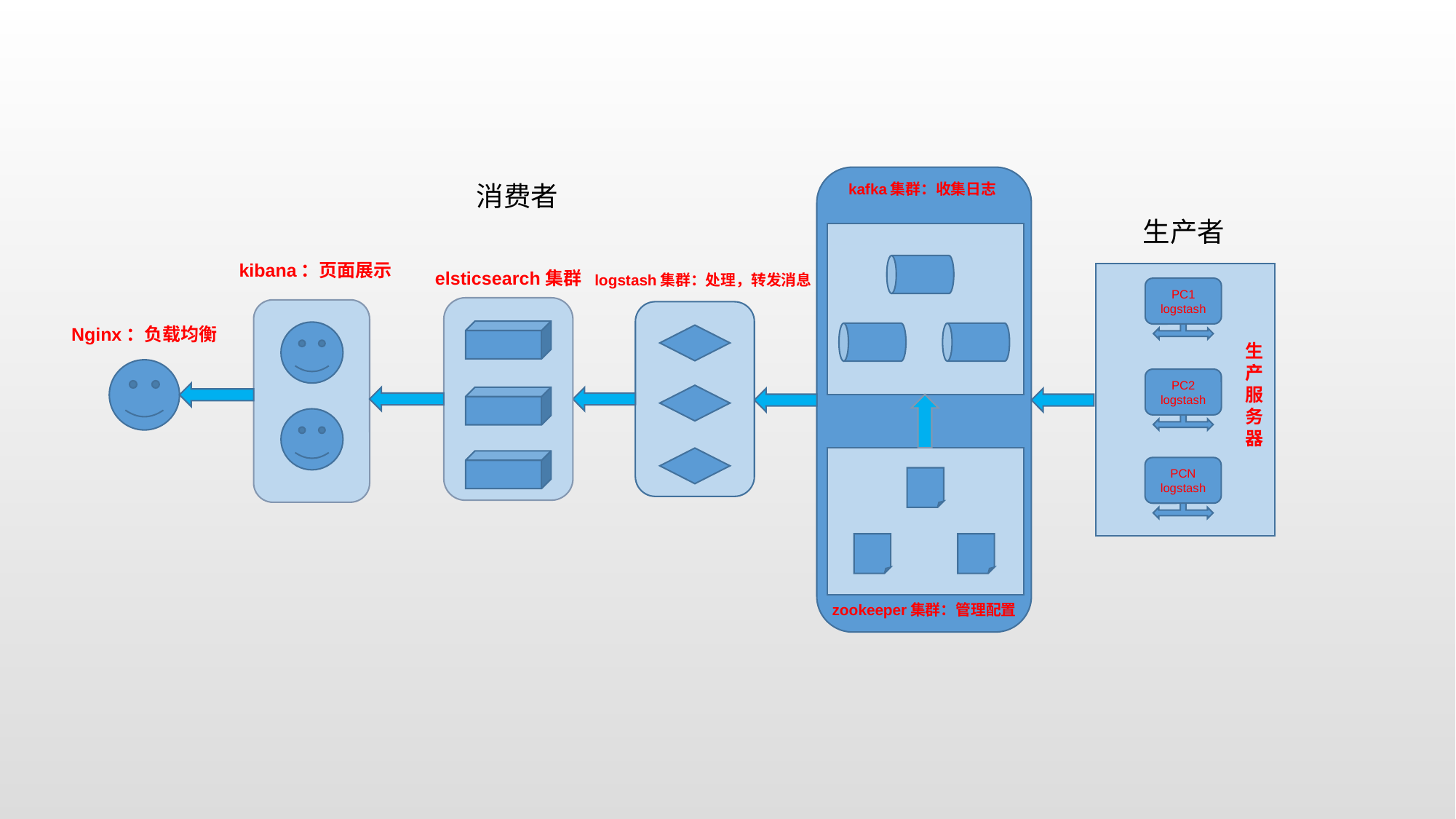

消费者
kafka集群：收集日志
生产者

kibana：页面展示
elsticsearch集群

logstash集群：处理，转发消息
PC1
logstash

Nginx：负载均衡

生
产
服务器

PC2
logstash

PCN
logstash

zookeeper集群：管理配置